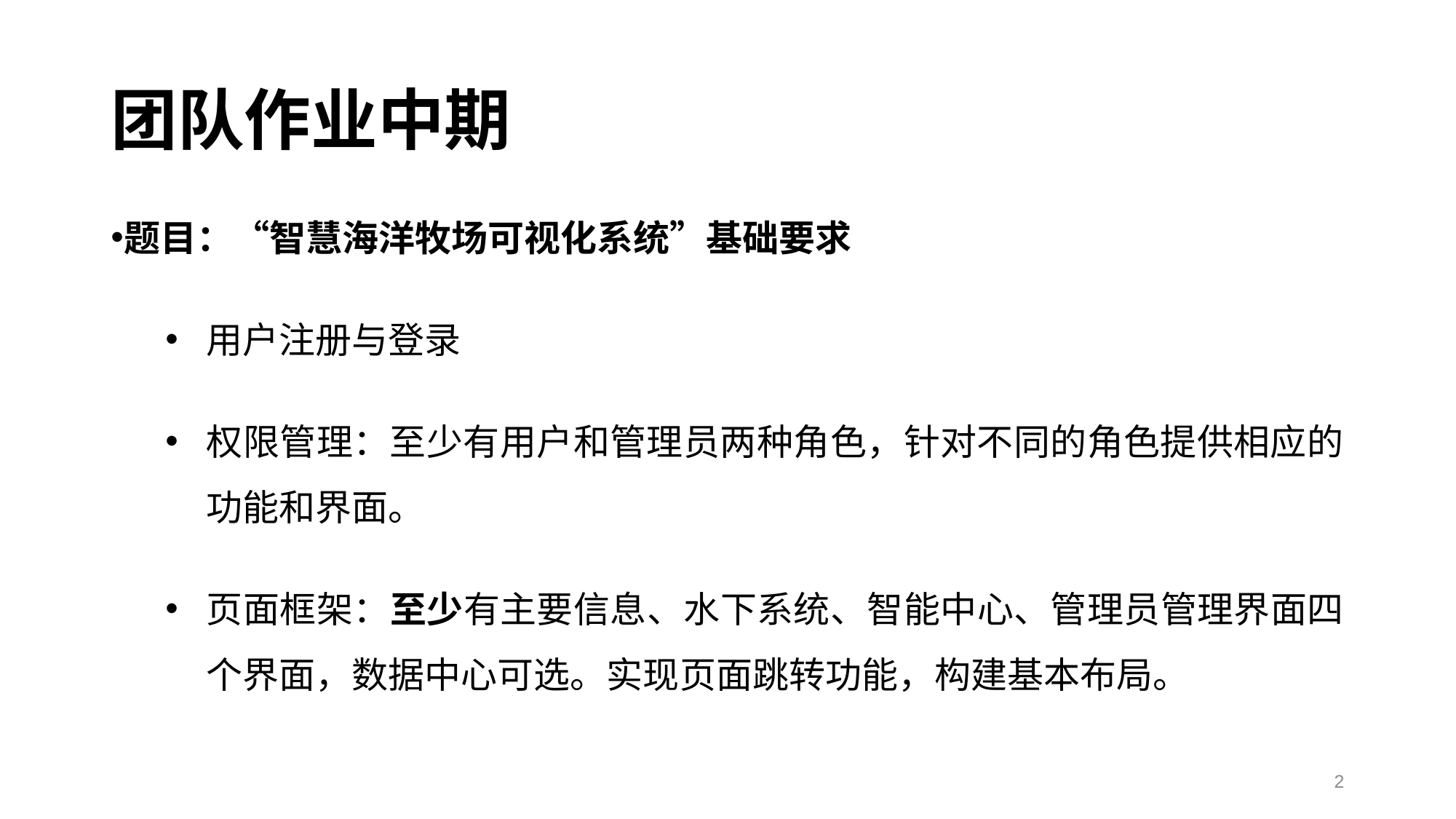

# 团队作业中期
题目：“智慧海洋牧场可视化系统”基础要求
用户注册与登录
权限管理：至少有用户和管理员两种角色，针对不同的角色提供相应的功能和界面。
页面框架：至少有主要信息、水下系统、智能中心、管理员管理界面四个界面，数据中心可选。实现页面跳转功能，构建基本布局。

2